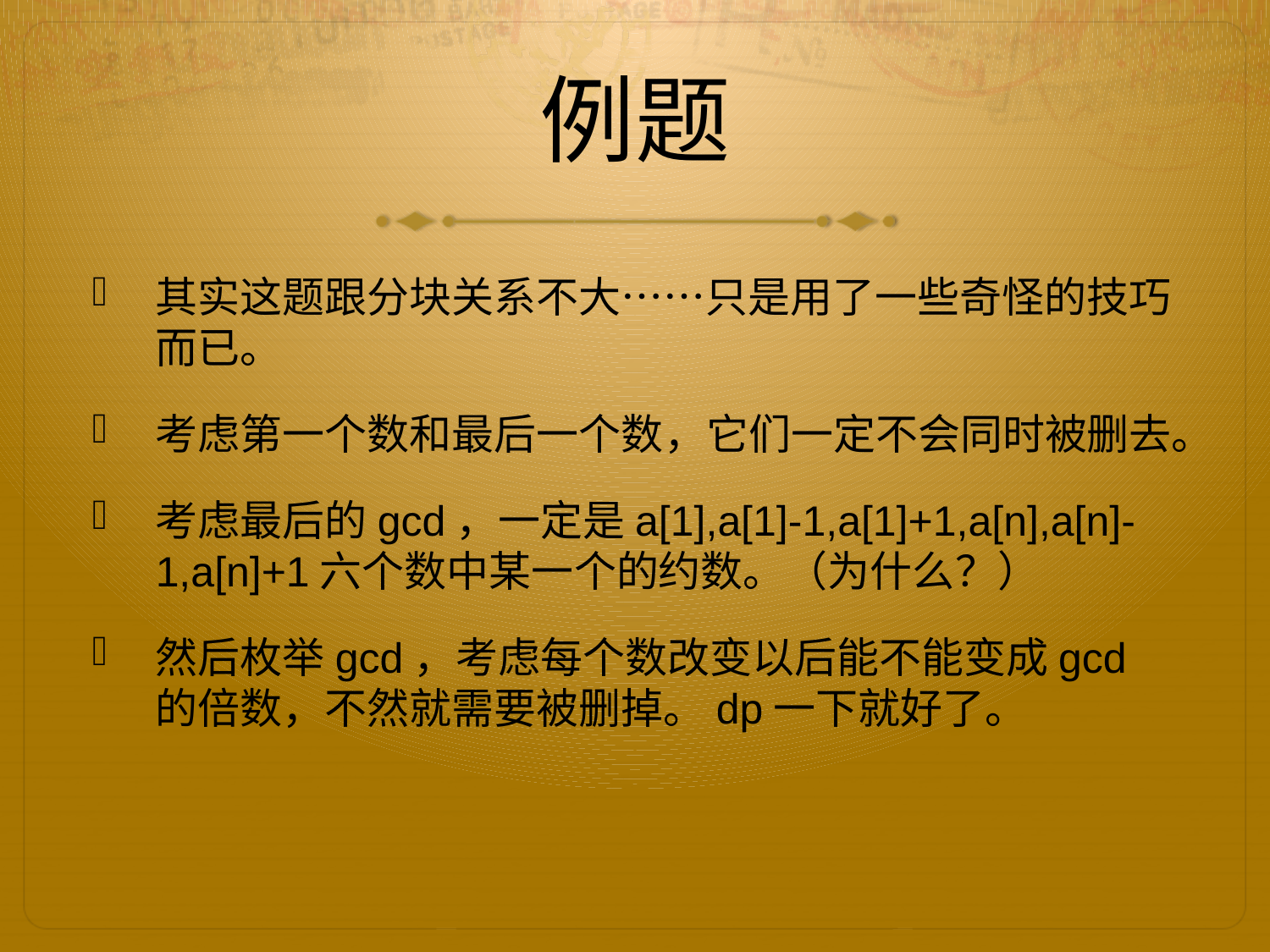

# 例题
其实这题跟分块关系不大……只是用了一些奇怪的技巧而已。
考虑第一个数和最后一个数，它们一定不会同时被删去。
考虑最后的gcd，一定是a[1],a[1]-1,a[1]+1,a[n],a[n]-1,a[n]+1六个数中某一个的约数。（为什么？）
然后枚举gcd，考虑每个数改变以后能不能变成gcd的倍数，不然就需要被删掉。dp一下就好了。